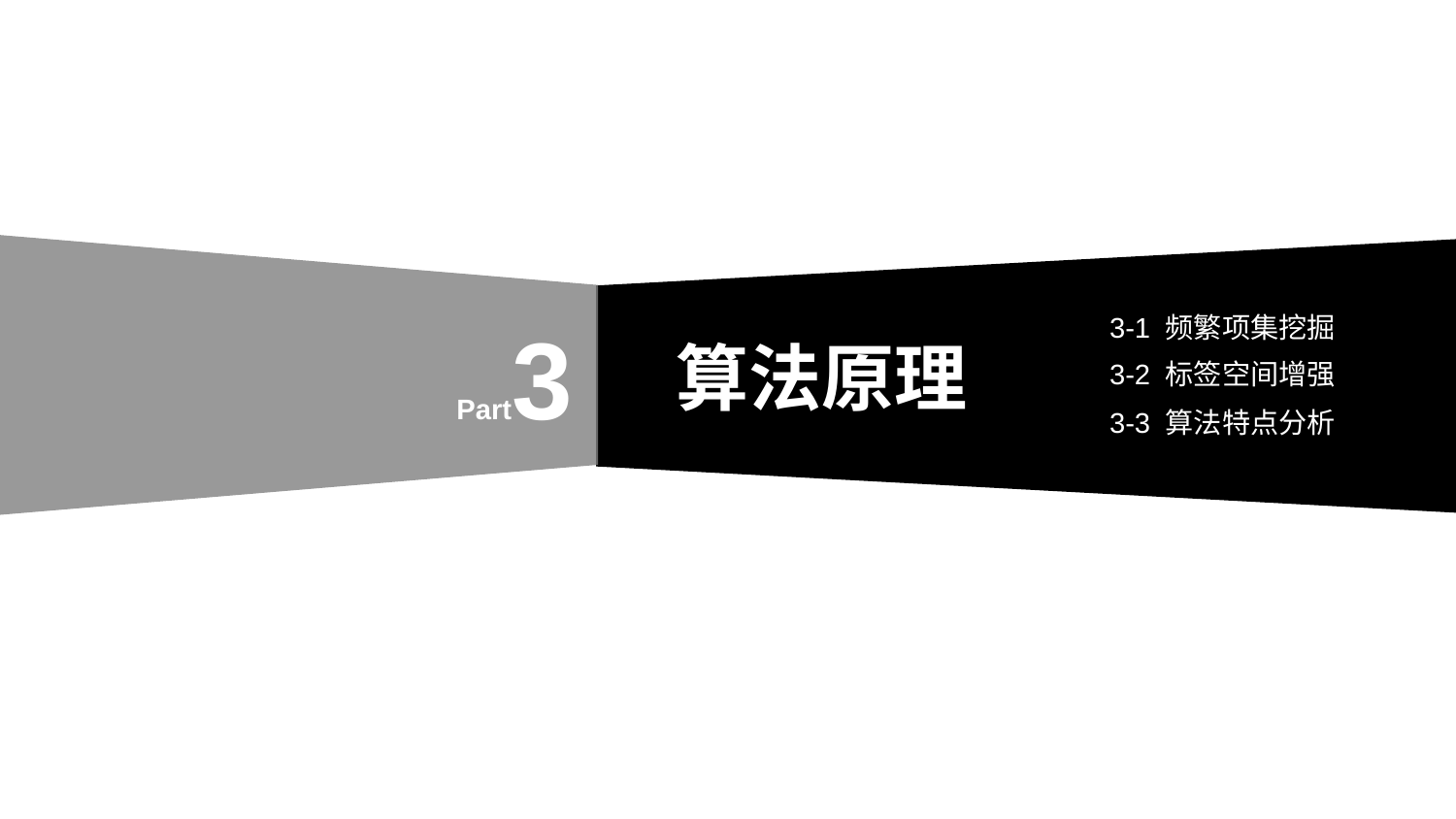

3-1 频繁项集挖掘
3-2 标签空间增强
3-3 算法特点分析
Part3
算法原理